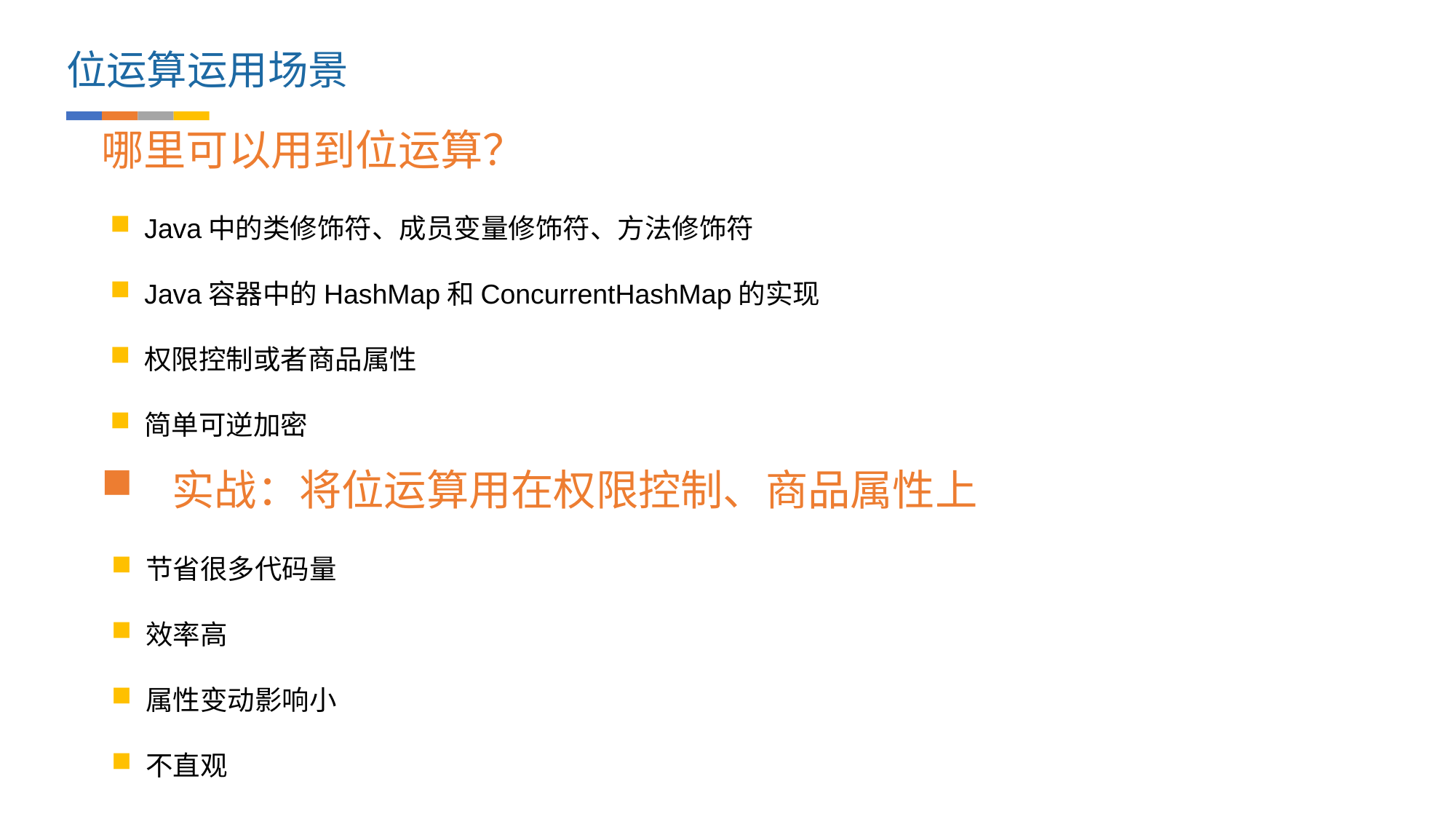

位运算运用场景

哪里可以用到位运算？
Java中的类修饰符、成员变量修饰符、方法修饰符
Java容器中的HashMap和ConcurrentHashMap的实现
权限控制或者商品属性
简单可逆加密
   实战：将位运算用在权限控制、商品属性上
节省很多代码量
效率高
属性变动影响小
不直观